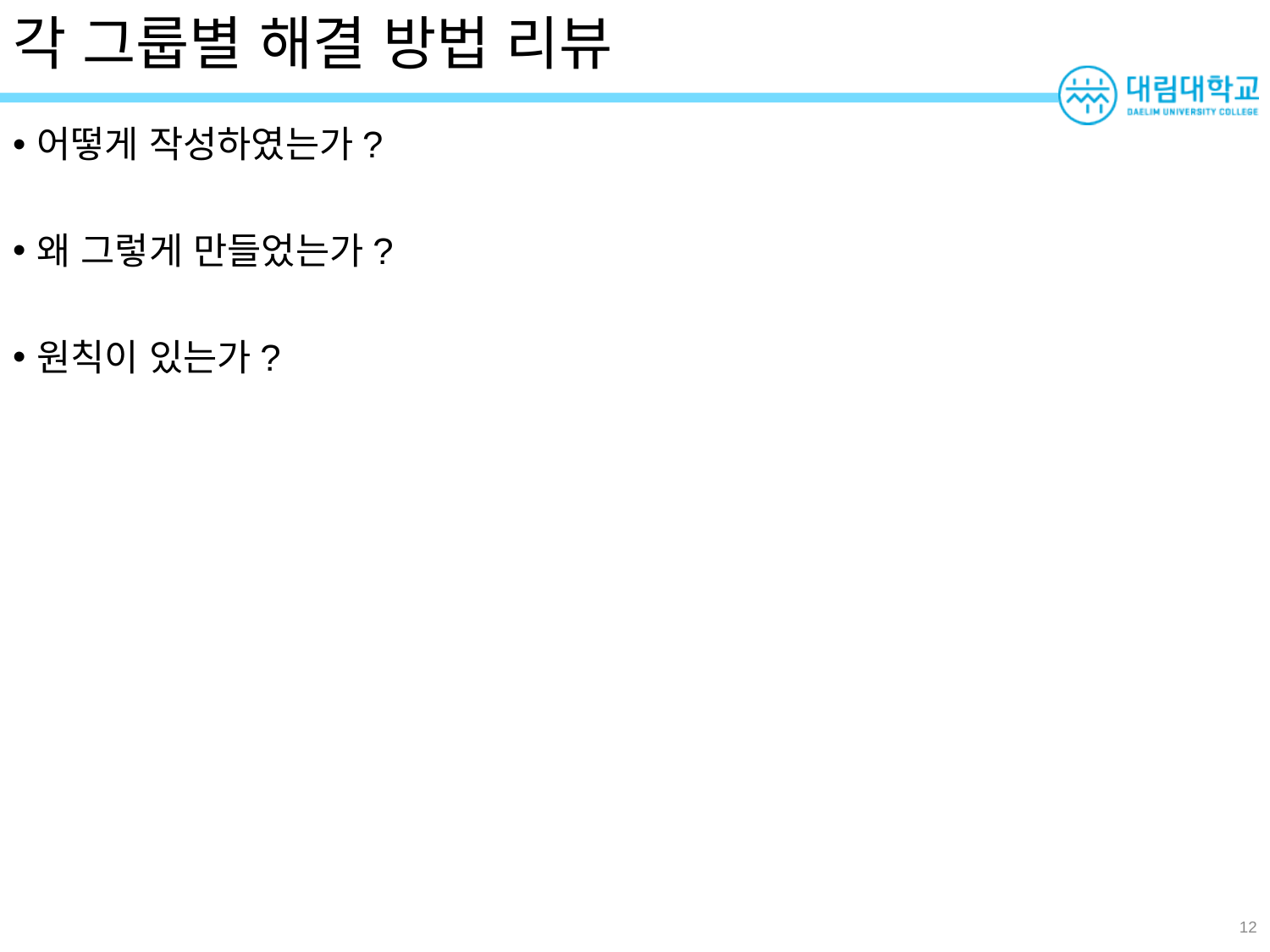

# 각 그룹별 해결 방법 리뷰
어떻게 작성하였는가?

왜 그렇게 만들었는가?

원칙이 있는가?
12